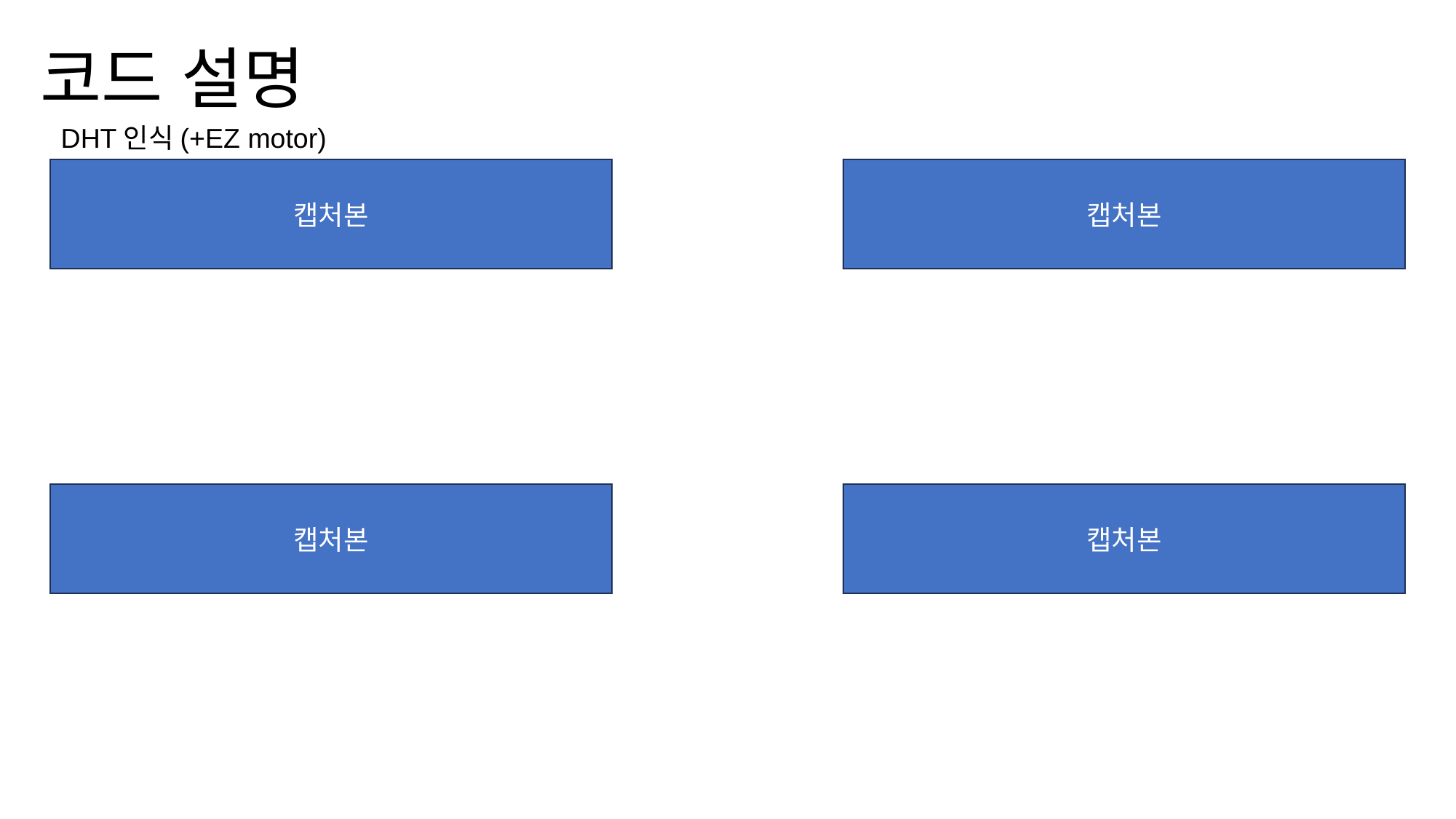

# 코드 설명
DHT인식(+EZ motor)
캡처본
캡처본
캡처본
캡처본